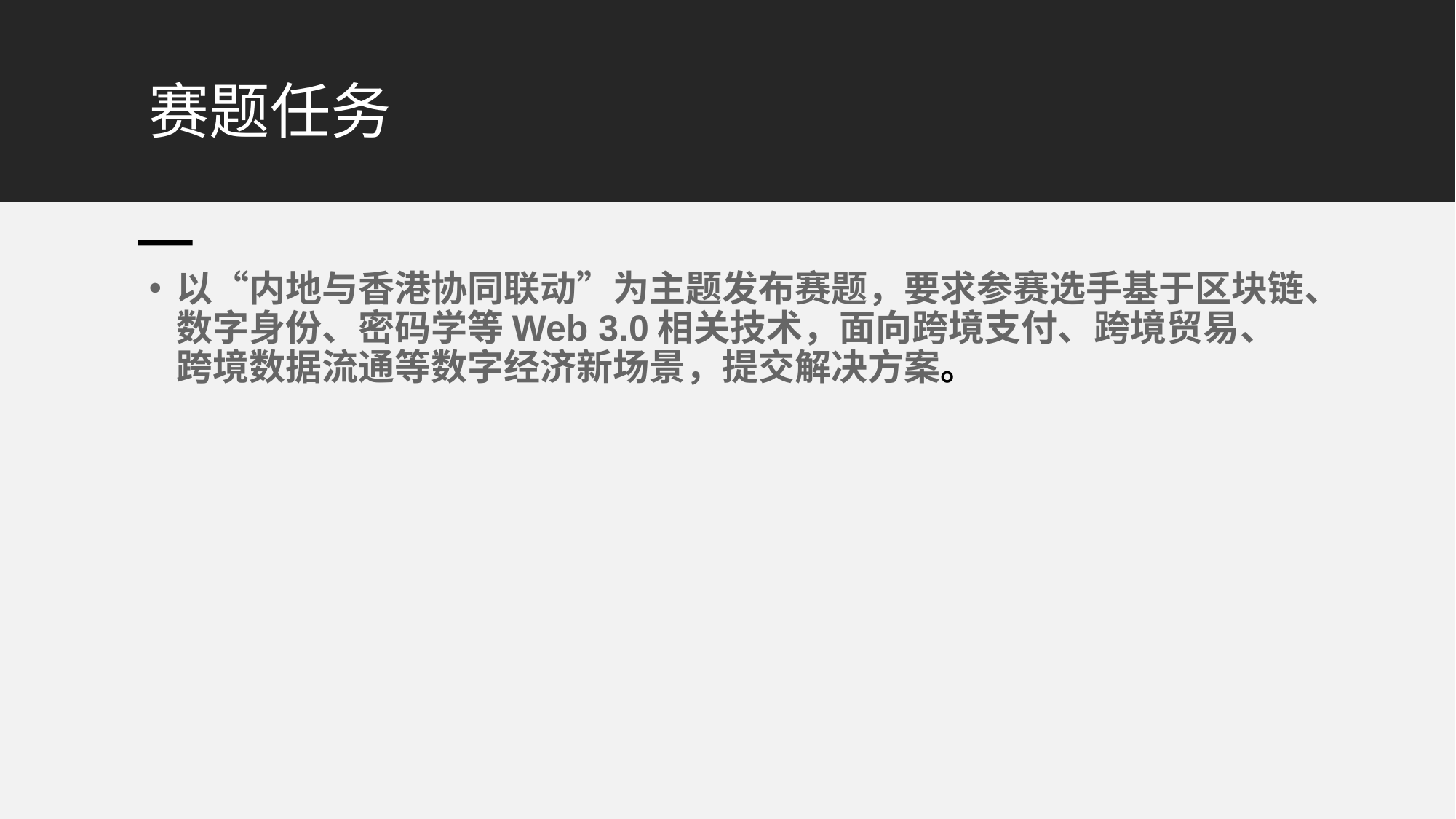

# 赛题任务

以“内地与香港协同联动”为主题发布赛题，要求参赛选手基于区块链、数字身份、密码学等Web 3.0相关技术，面向跨境支付、跨境贸易、跨境数据流通等数字经济新场景，提交解决方案。